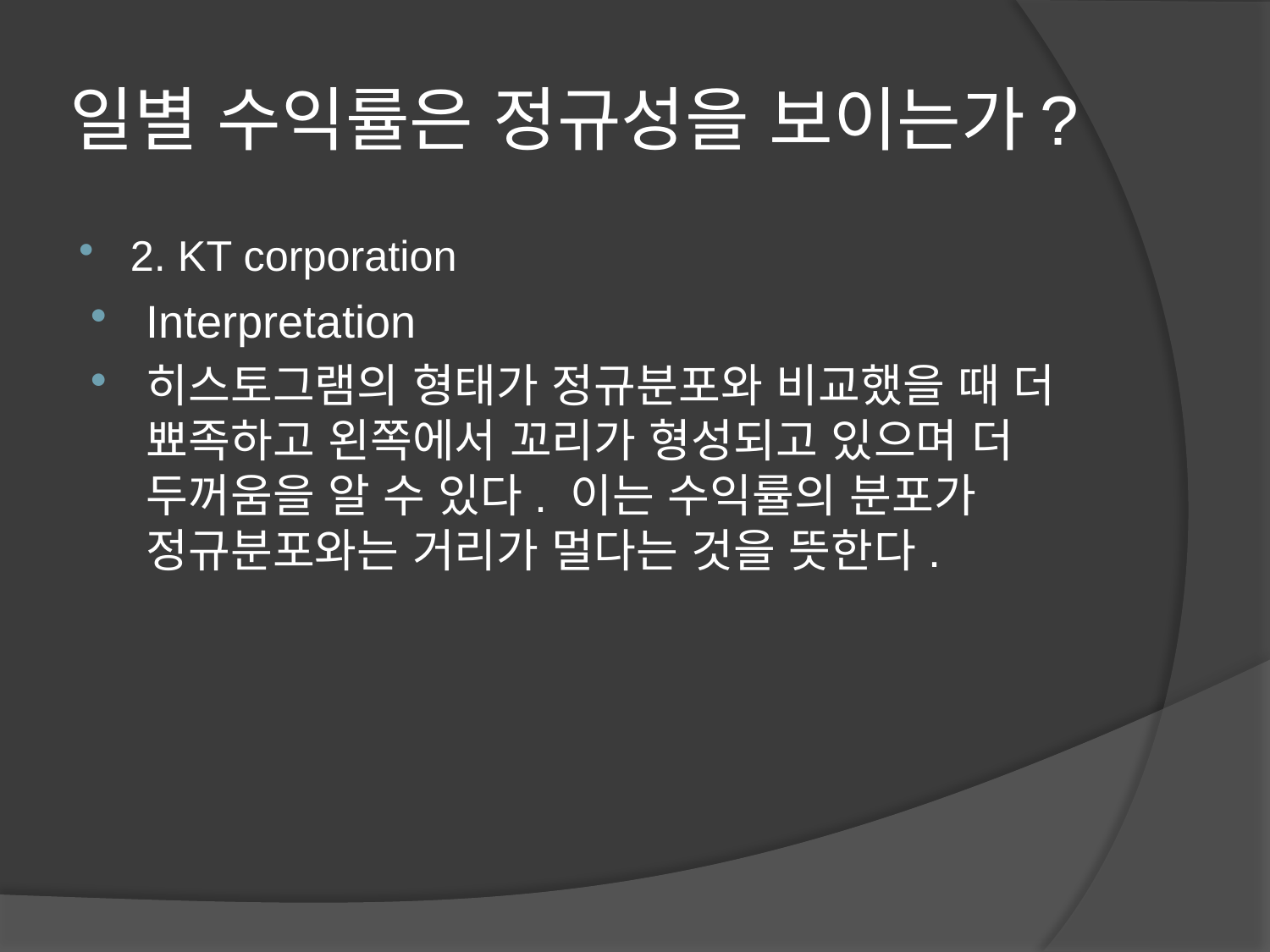

# 일별 수익률은 정규성을 보이는가?
2. KT corporation

Interpretation
히스토그램의 형태가 정규분포와 비교했을 때 더 뾰족하고 왼쪽에서 꼬리가 형성되고 있으며 더 두꺼움을 알 수 있다. 이는 수익률의 분포가 정규분포와는 거리가 멀다는 것을 뜻한다.